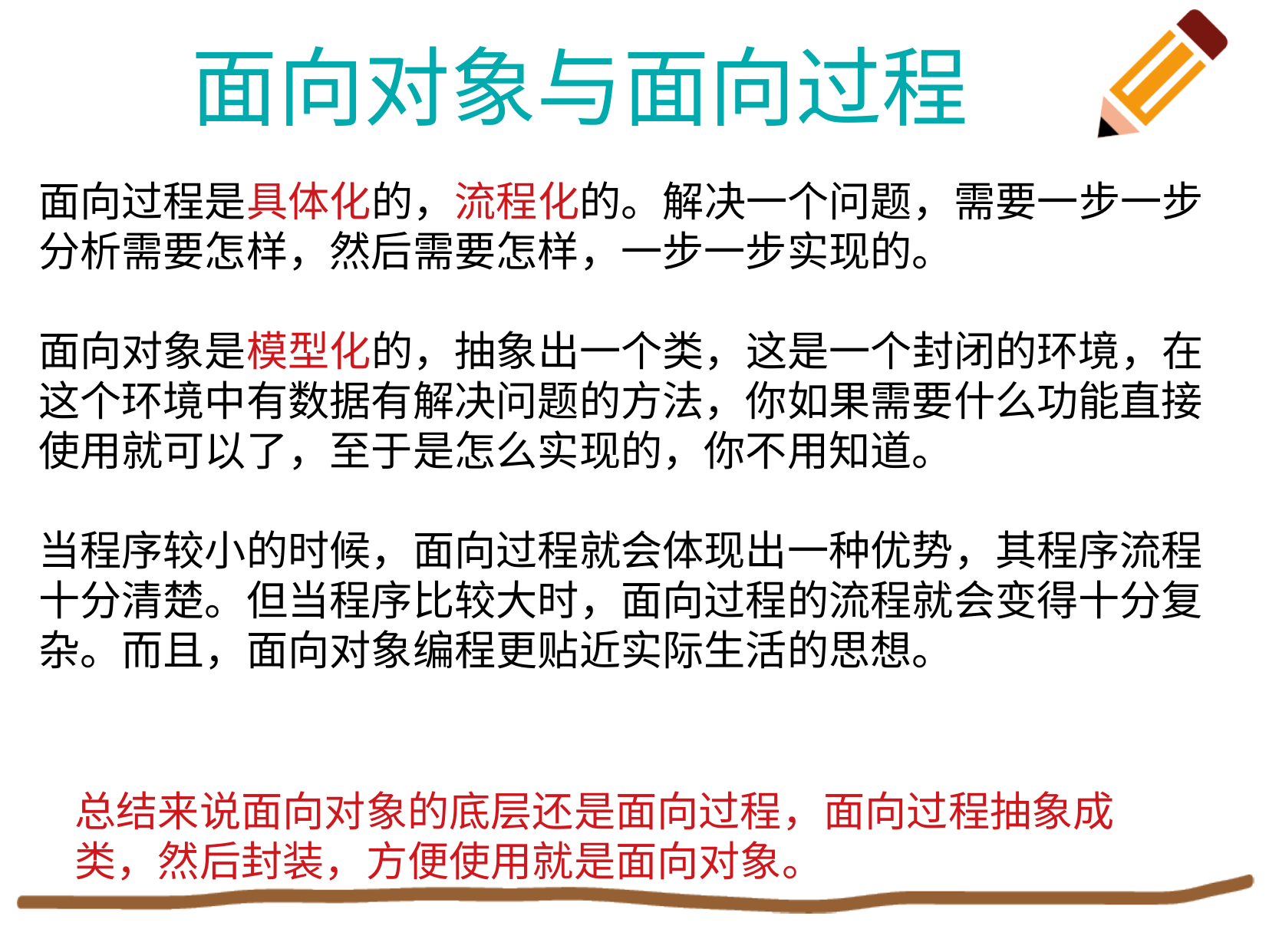

面向对象与面向过程
面向过程是具体化的，流程化的。解决一个问题，需要一步一步分析需要怎样，然后需要怎样，一步一步实现的。

面向对象是模型化的，抽象出一个类，这是一个封闭的环境，在这个环境中有数据有解决问题的方法，你如果需要什么功能直接使用就可以了，至于是怎么实现的，你不用知道。

当程序较小的时候，面向过程就会体现出一种优势，其程序流程十分清楚。但当程序比较大时，面向过程的流程就会变得十分复杂。而且，面向对象编程更贴近实际生活的思想。
总结来说面向对象的底层还是面向过程，面向过程抽象成类，然后封装，方便使用就是面向对象。